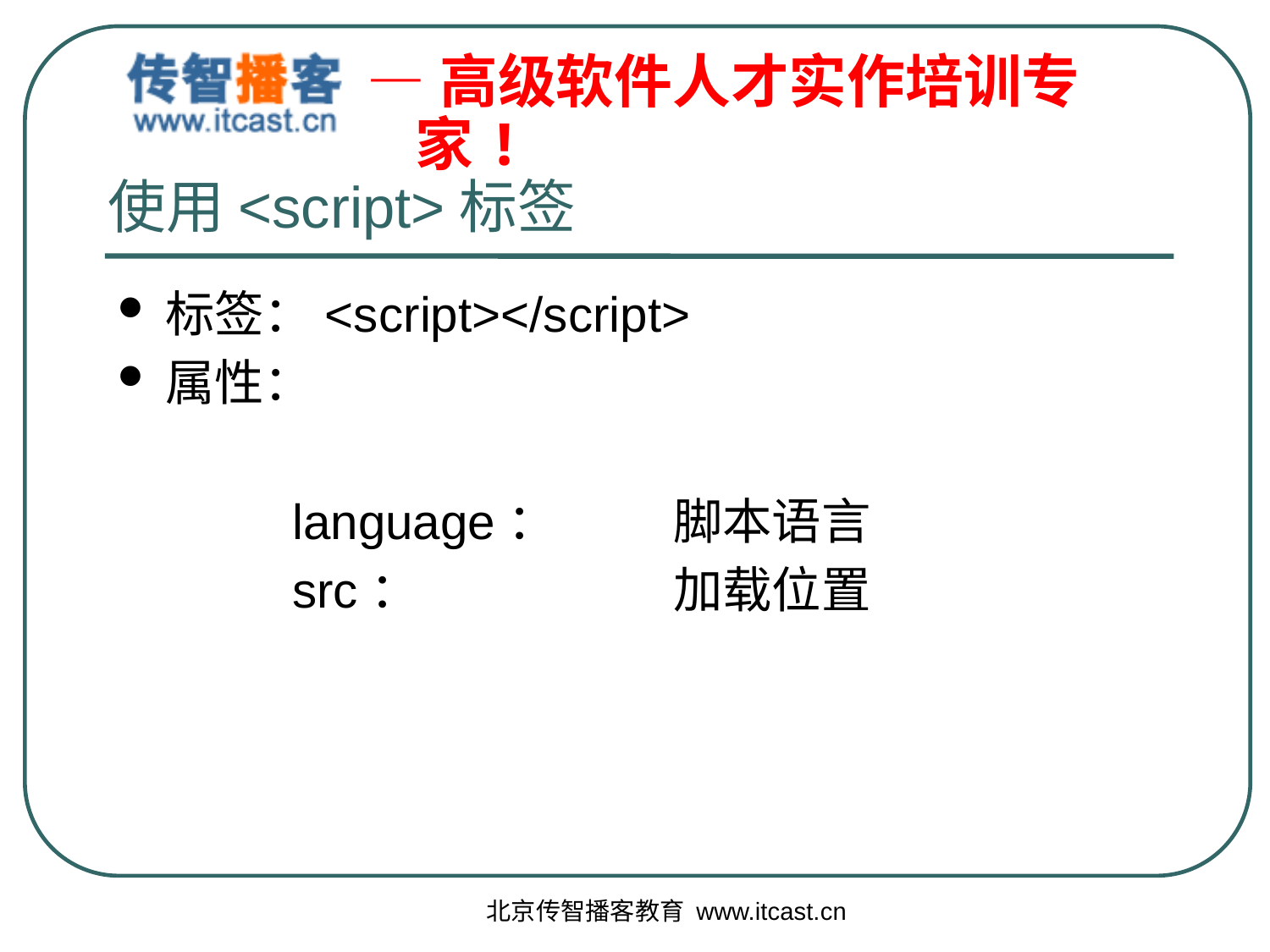

# 使用<script>标签
标签：<script></script>
属性：

		language：	脚本语言
		src：		加载位置
北京传智播客教育 www.itcast.cn